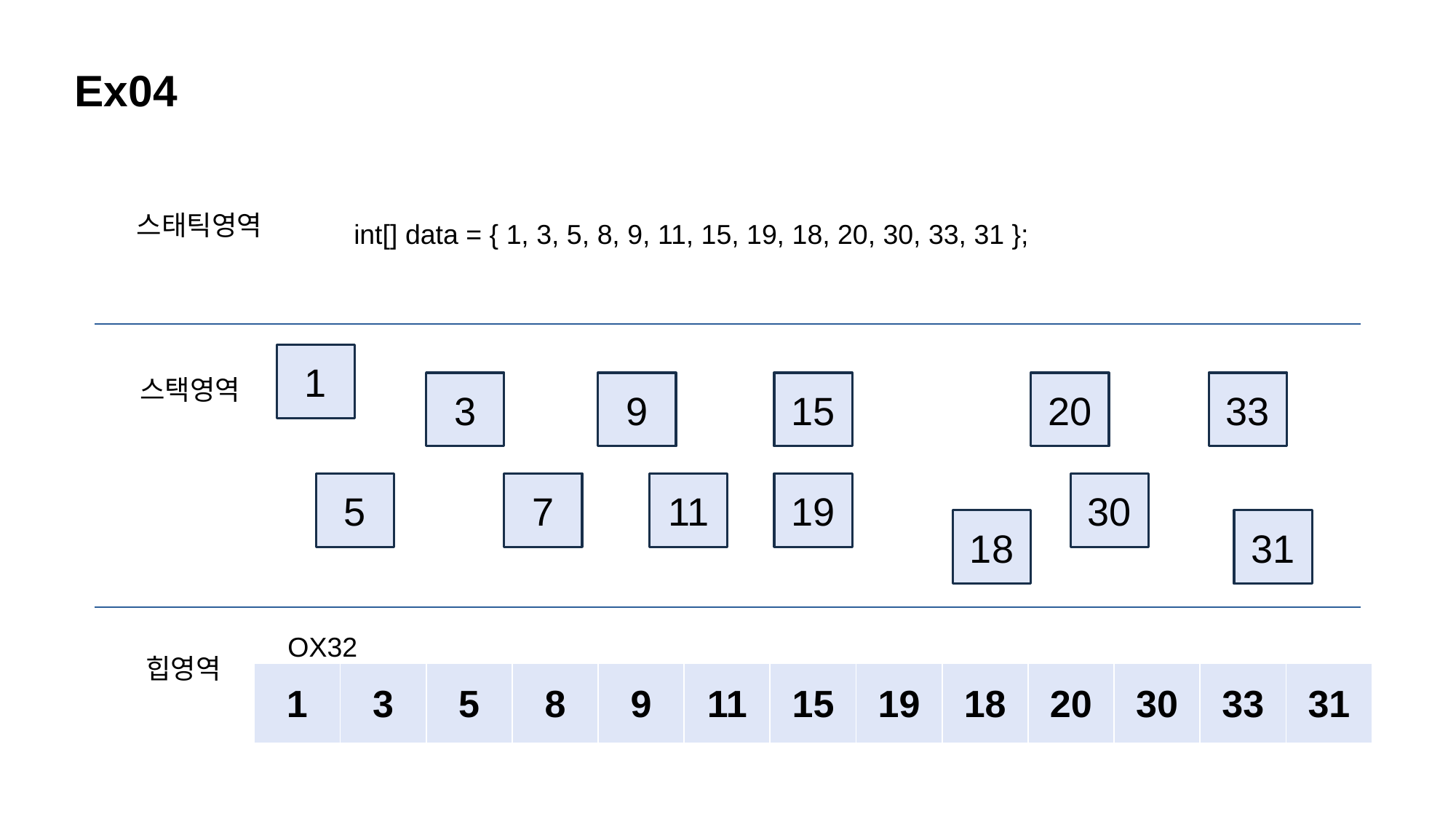

Ex04
스태틱영역
int[] data = { 1, 3, 5, 8, 9, 11, 15, 19, 18, 20, 30, 33, 31 };
1
스택영역
3
9
15
20
33
5
30
7
11
19
18
31
OX32
힙영역
| 1 | 3 | 5 | 8 | 9 | 11 | 15 | 19 | 18 | 20 | 30 | 33 | 31 |
| --- | --- | --- | --- | --- | --- | --- | --- | --- | --- | --- | --- | --- |